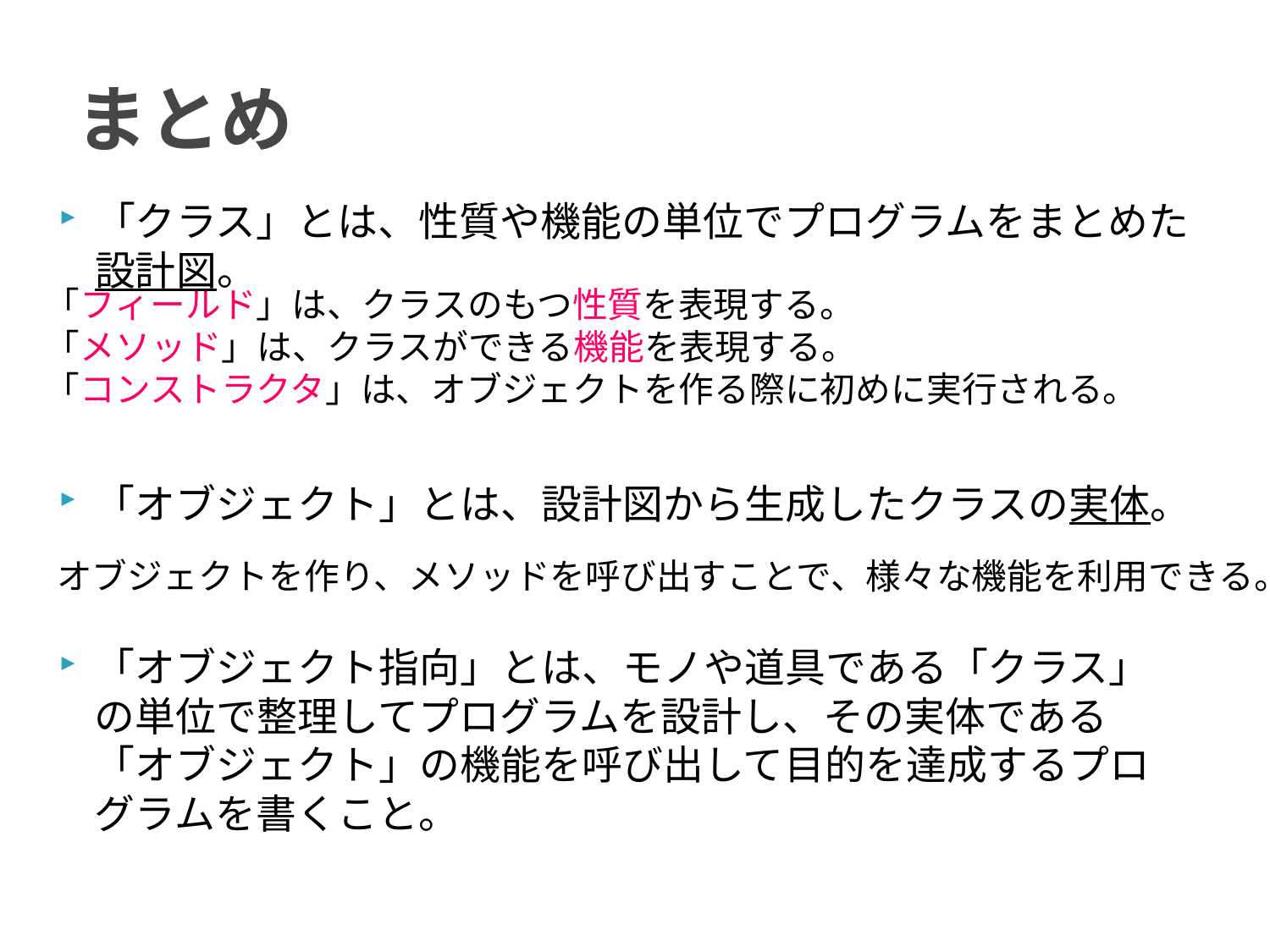

# まとめ
「クラス」とは、性質や機能の単位でプログラムをまとめた設計図。
「フィールド」は、クラスのもつ性質を表現する。
「メソッド」は、クラスができる機能を表現する。
「コンストラクタ」は、オブジェクトを作る際に初めに実行される。
「オブジェクト」とは、設計図から生成したクラスの実体。
　　オブジェクトを作り、メソッドを呼び出すことで、様々な機能を利用できる。
「オブジェクト指向」とは、モノや道具である「クラス」の単位で整理してプログラムを設計し、その実体である「オブジェクト」の機能を呼び出して目的を達成するプログラムを書くこと。